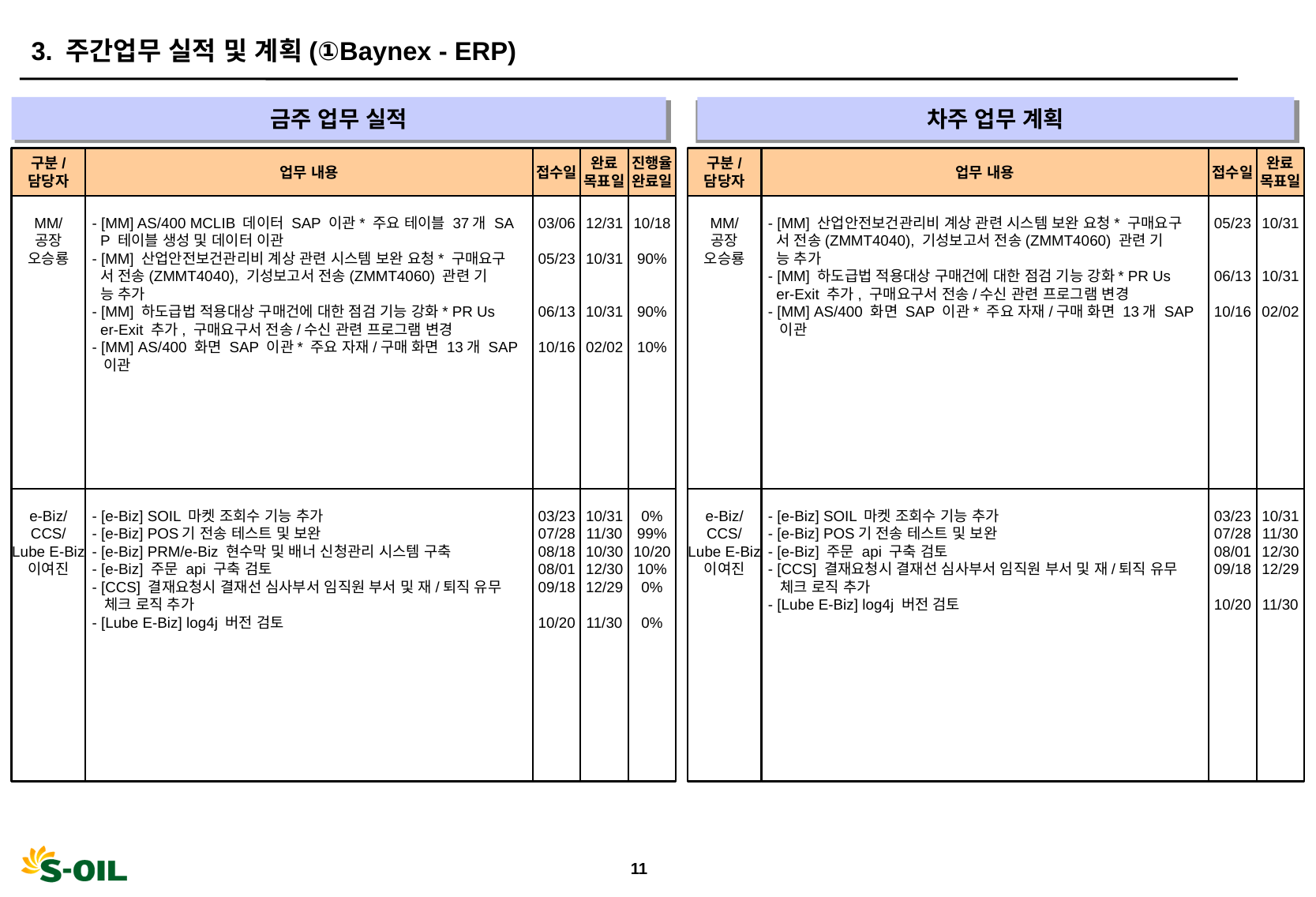

3. 주간업무 실적 및 계획(①Baynex - ERP)
금주 업무 실적
차주 업무 계획
" "
" "
구분/
담당자
업무 내용
접수일
완료
목표일
진행율
완료일
구분/
담당자
업무 내용
접수일
완료
목표일
MM/
공장
오승룡

- [MM] AS/400 MCLIB 데이터 SAP 이관* 주요 테이블 37개 SA
  P 테이블 생성 및 데이터 이관
- [MM] 산업안전보건관리비 계상 관련 시스템 보완 요청* 구매요구
  서 전송(ZMMT4040), 기성보고서 전송(ZMMT4060) 관련 기
  능 추가
- [MM] 하도급법 적용대상 구매건에 대한 점검 기능 강화* PR Us
  er-Exit 추가, 구매요구서 전송/수신 관련 프로그램 변경
- [MM] AS/400 화면 SAP 이관* 주요 자재/구매 화면 13개 SAP
  이관
03/06
05/23
06/13
10/16
12/31
10/31
10/31
02/02
10/18
90%
90%
10%
MM/
공장
오승룡

- [MM] 산업안전보건관리비 계상 관련 시스템 보완 요청* 구매요구
  서 전송(ZMMT4040), 기성보고서 전송(ZMMT4060) 관련 기
  능 추가
- [MM] 하도급법 적용대상 구매건에 대한 점검 기능 강화* PR Us
  er-Exit 추가, 구매요구서 전송/수신 관련 프로그램 변경
- [MM] AS/400 화면 SAP 이관* 주요 자재/구매 화면 13개 SAP
  이관
05/23
06/13
10/16
10/31
10/31
02/02
e-Biz/
CCS/
Lube E-Biz
이여진

- [e-Biz] SOIL 마켓 조회수 기능 추가
- [e-Biz] POS기 전송 테스트 및 보완
- [e-Biz] PRM/e-Biz 현수막 및 배너 신청관리 시스템 구축
- [e-Biz] 주문 api 구축 검토
- [CCS] 결재요청시 결재선 심사부서 임직원 부서 및 재/퇴직 유무
   체크 로직 추가
- [Lube E-Biz] log4j 버전 검토
03/23
07/28
08/18
08/01
09/18
10/20
10/31
11/30
10/30
12/30
12/29
11/30
0%
99%
10/20
10%
0%
0%
e-Biz/
CCS/
Lube E-Biz
이여진

- [e-Biz] SOIL 마켓 조회수 기능 추가
- [e-Biz] POS기 전송 테스트 및 보완
- [e-Biz] 주문 api 구축 검토
- [CCS] 결재요청시 결재선 심사부서 임직원 부서 및 재/퇴직 유무
   체크 로직 추가
- [Lube E-Biz] log4j 버전 검토
03/23
07/28
08/01
09/18
10/20
10/31
11/30
12/30
12/29
11/30